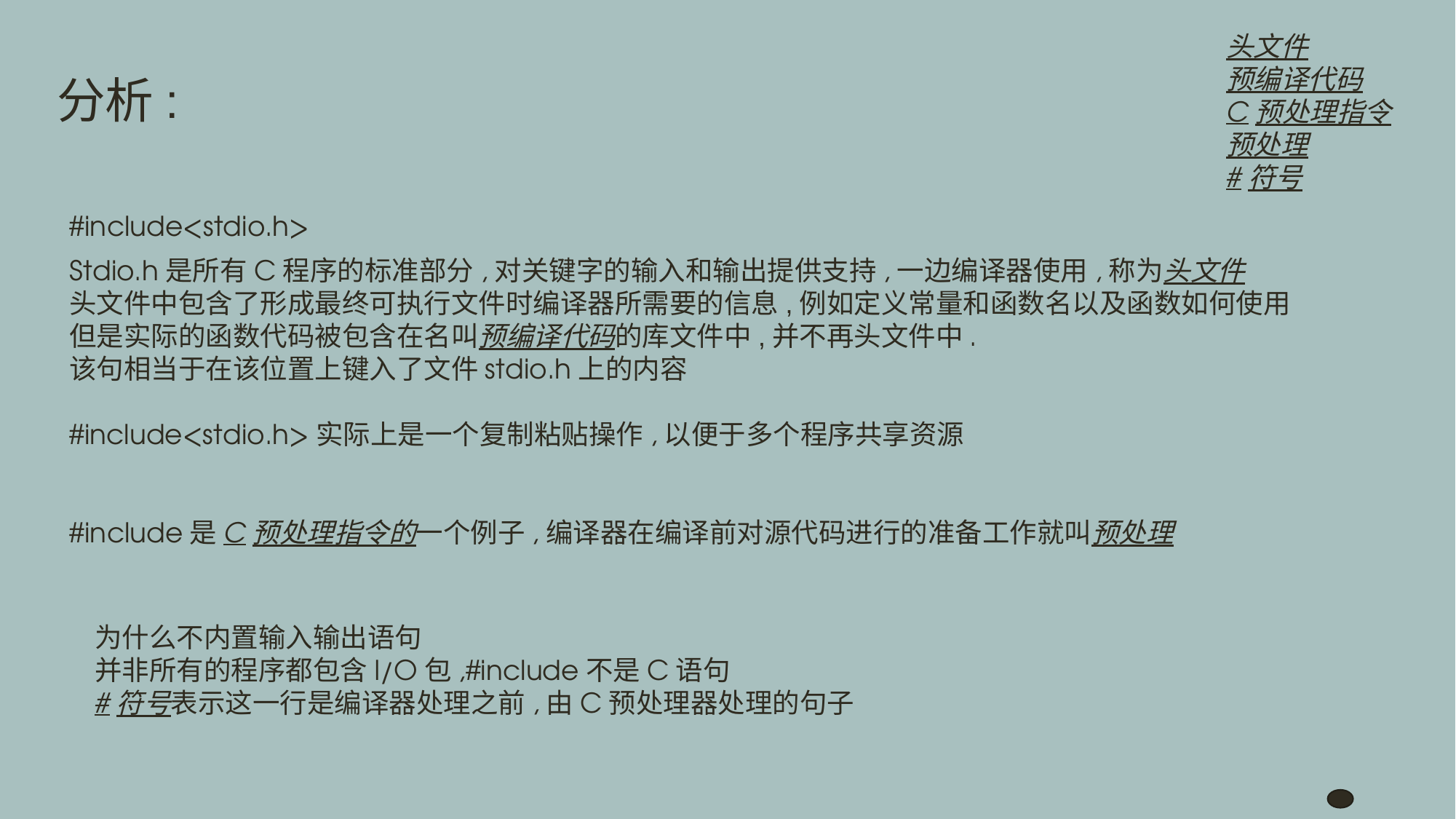

# 分析:
头文件
预编译代码
C预处理指令
预处理
#符号

#include<stdio.h>
Stdio.h是所有C程序的标准部分,对关键字的输入和输出提供支持,一边编译器使用,称为头文件
头文件中包含了形成最终可执行文件时编译器所需要的信息,例如定义常量和函数名以及函数如何使用
但是实际的函数代码被包含在名叫预编译代码的库文件中,并不再头文件中.
该句相当于在该位置上键入了文件stdio.h上的内容

#include<stdio.h>实际上是一个复制粘贴操作,以便于多个程序共享资源
#include是C预处理指令的一个例子,编译器在编译前对源代码进行的准备工作就叫预处理
为什么不内置输入输出语句
并非所有的程序都包含I/O包,#include不是C语句
#符号表示这一行是编译器处理之前,由C预处理器处理的句子